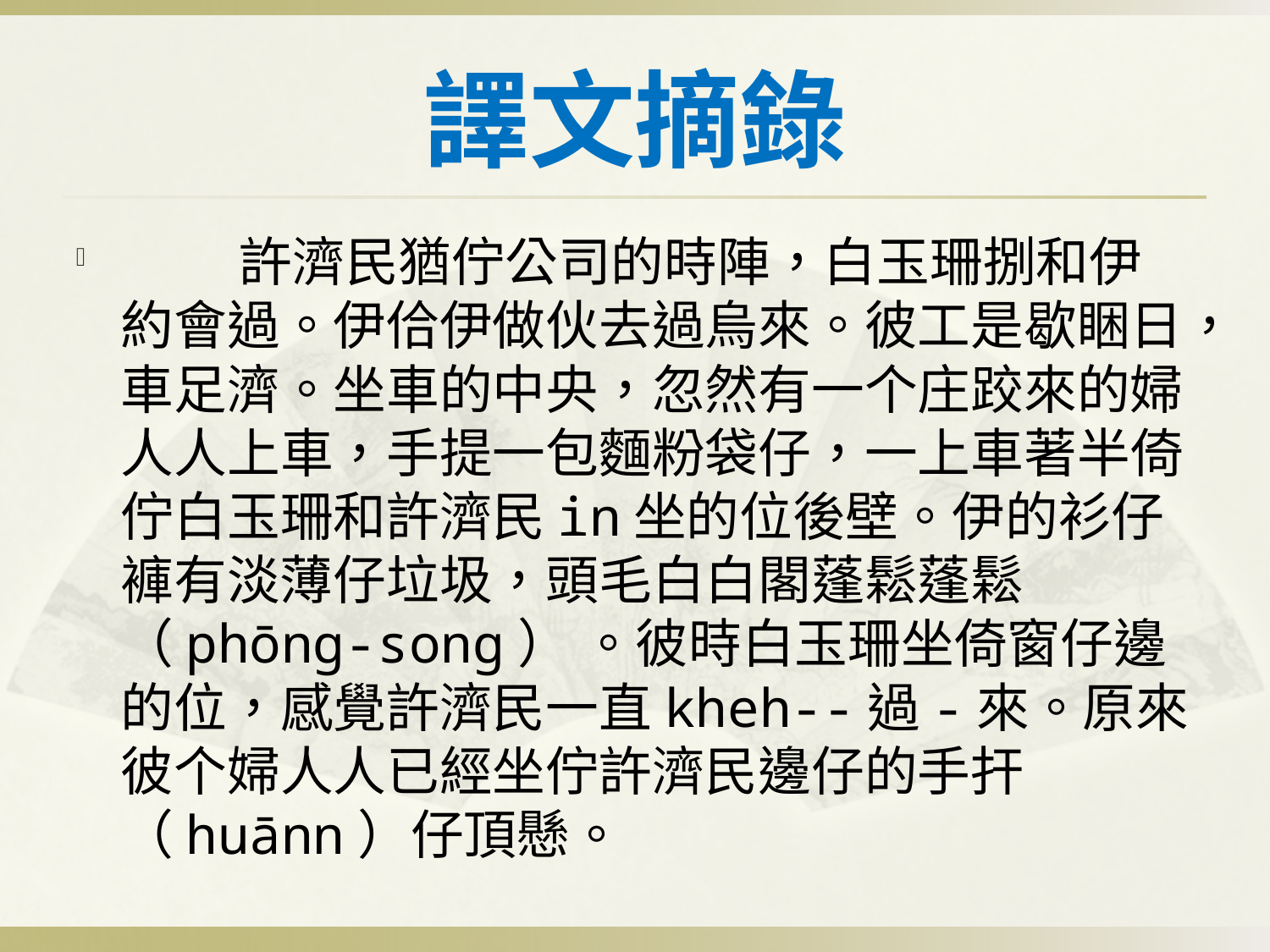

# 譯文摘錄
         許濟民猶佇公司的時陣，白玉珊捌和伊約會過。伊佮伊做伙去過烏來。彼工是歇睏日，車足濟。坐車的中央，忽然有一个庄跤來的婦人人上車，手提一包麵粉袋仔，一上車著半倚佇白玉珊和許濟民in坐的位後壁。伊的衫仔褲有淡薄仔垃圾，頭毛白白閣蓬鬆蓬鬆（phōng-song） 。彼時白玉珊坐倚窗仔邊的位，感覺許濟民一直kheh--過-來。原來彼个婦人人已經坐佇許濟民邊仔的手扞（huānn）仔頂懸。